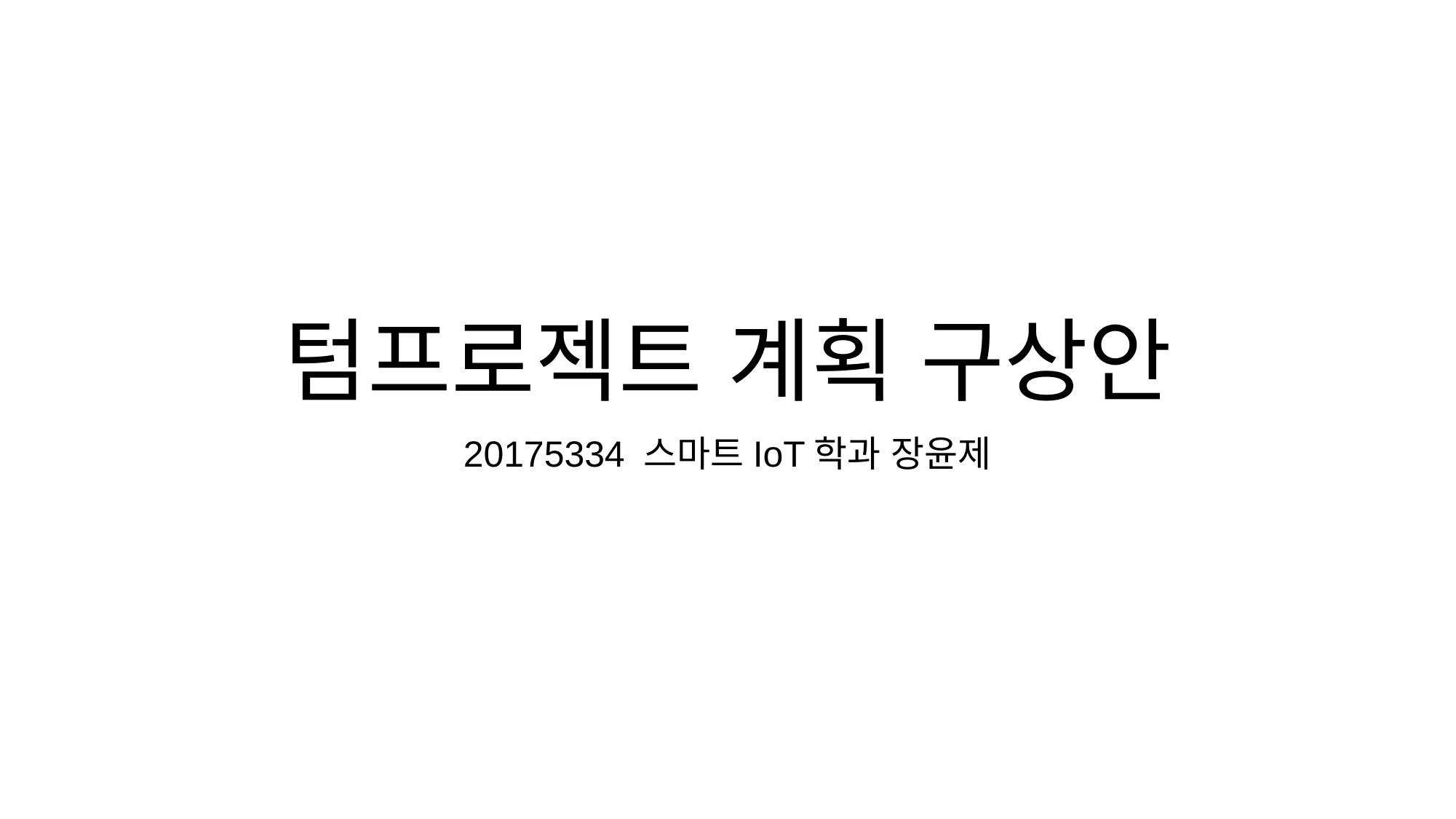

# 텀프로젝트 계획 구상안
20175334 스마트IoT학과 장윤제